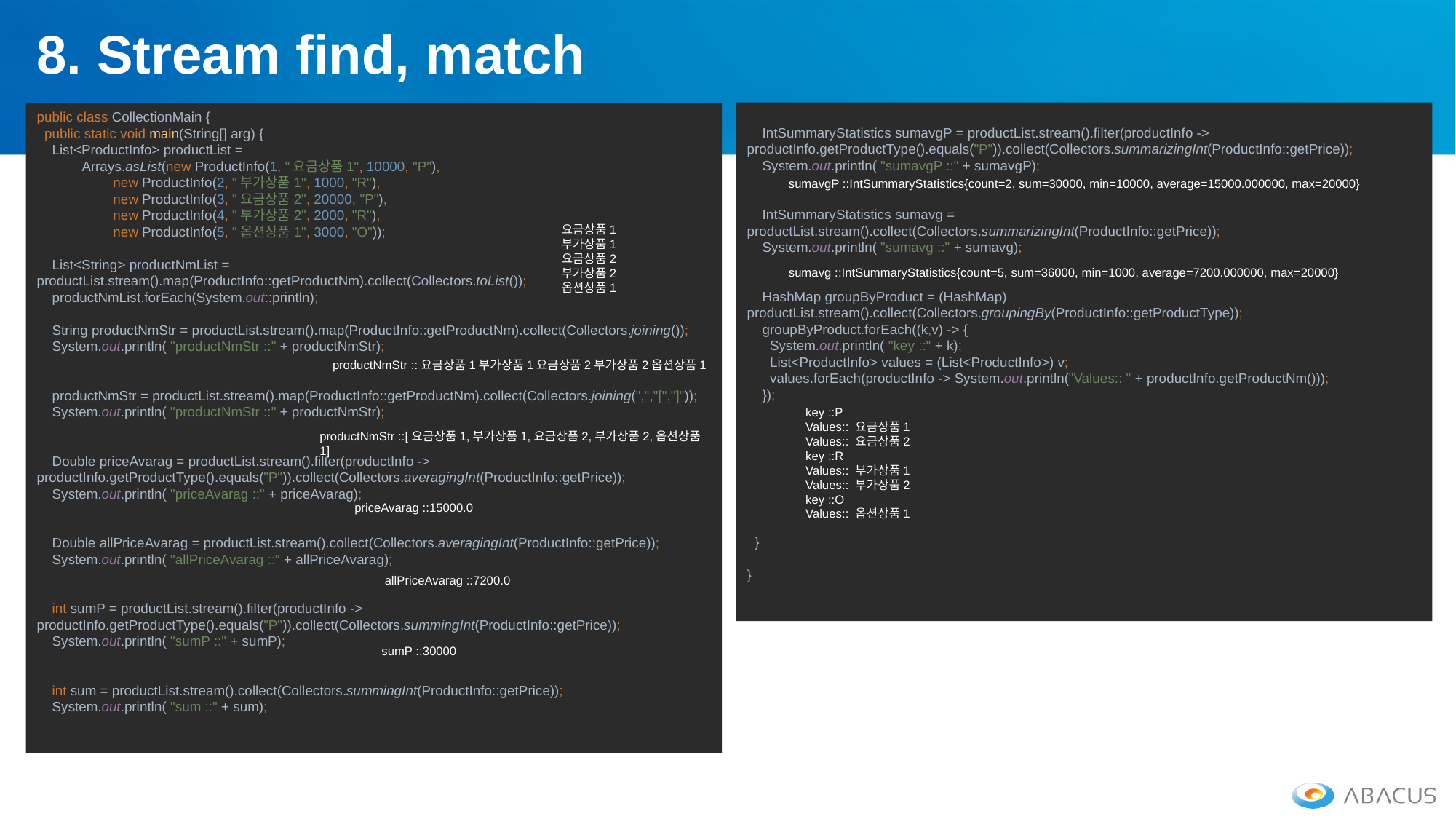

8. Stream find, match
public class CollectionMain {
  public static void main(String[] arg) {
    List<ProductInfo> productList =
            Arrays.asList(new ProductInfo(1, "요금상품1", 10000, "P"),
                    new ProductInfo(2, "부가상품1", 1000, "R"),
                    new ProductInfo(3, "요금상품2", 20000, "P"),
                    new ProductInfo(4, "부가상품2", 2000, "R"),
                    new ProductInfo(5, "옵션상품1", 3000, "O"));
    List<String> productNmList = productList.stream().map(ProductInfo::getProductNm).collect(Collectors.toList());
    productNmList.forEach(System.out::println);
    String productNmStr = productList.stream().map(ProductInfo::getProductNm).collect(Collectors.joining());
    System.out.println( "productNmStr ::" + productNmStr);
    productNmStr = productList.stream().map(ProductInfo::getProductNm).collect(Collectors.joining(",","[","]"));
    System.out.println( "productNmStr ::" + productNmStr);
    Double priceAvarag = productList.stream().filter(productInfo ->       productInfo.getProductType().equals("P")).collect(Collectors.averagingInt(ProductInfo::getPrice));
    System.out.println( "priceAvarag ::" + priceAvarag);
    Double allPriceAvarag = productList.stream().collect(Collectors.averagingInt(ProductInfo::getPrice));
    System.out.println( "allPriceAvarag ::" + allPriceAvarag);
    int sumP = productList.stream().filter(productInfo -> productInfo.getProductType().equals("P")).collect(Collectors.summingInt(ProductInfo::getPrice));
    System.out.println( "sumP ::" + sumP);
    int sum = productList.stream().collect(Collectors.summingInt(ProductInfo::getPrice));
    System.out.println( "sum ::" + sum);

    IntSummaryStatistics sumavgP = productList.stream().filter(productInfo -> productInfo.getProductType().equals("P")).collect(Collectors.summarizingInt(ProductInfo::getPrice));
    System.out.println( "sumavgP ::" + sumavgP);
    IntSummaryStatistics sumavg = productList.stream().collect(Collectors.summarizingInt(ProductInfo::getPrice));
    System.out.println( "sumavg ::" + sumavg);
    HashMap groupByProduct = (HashMap) productList.stream().collect(Collectors.groupingBy(ProductInfo::getProductType));
    groupByProduct.forEach((k,v) -> {
      System.out.println( "key ::" + k);
      List<ProductInfo> values = (List<ProductInfo>) v;
      values.forEach(productInfo -> System.out.println("Values:: " + productInfo.getProductNm()));
    });

  }
}
sumavgP ::IntSummaryStatistics{count=2, sum=30000, min=10000, average=15000.000000, max=20000}

요금상품1
부가상품1
요금상품2
부가상품2
옵션상품1
sumavg ::IntSummaryStatistics{count=5, sum=36000, min=1000, average=7200.000000, max=20000}
productNmStr ::요금상품1부가상품1요금상품2부가상품2옵션상품1
key ::P
Values:: 요금상품1
Values:: 요금상품2
key ::R
Values:: 부가상품1
Values:: 부가상품2
key ::O
Values:: 옵션상품1
productNmStr ::[요금상품1,부가상품1,요금상품2,부가상품2,옵션상품1]
priceAvarag ::15000.0
allPriceAvarag ::7200.0
sumP ::30000